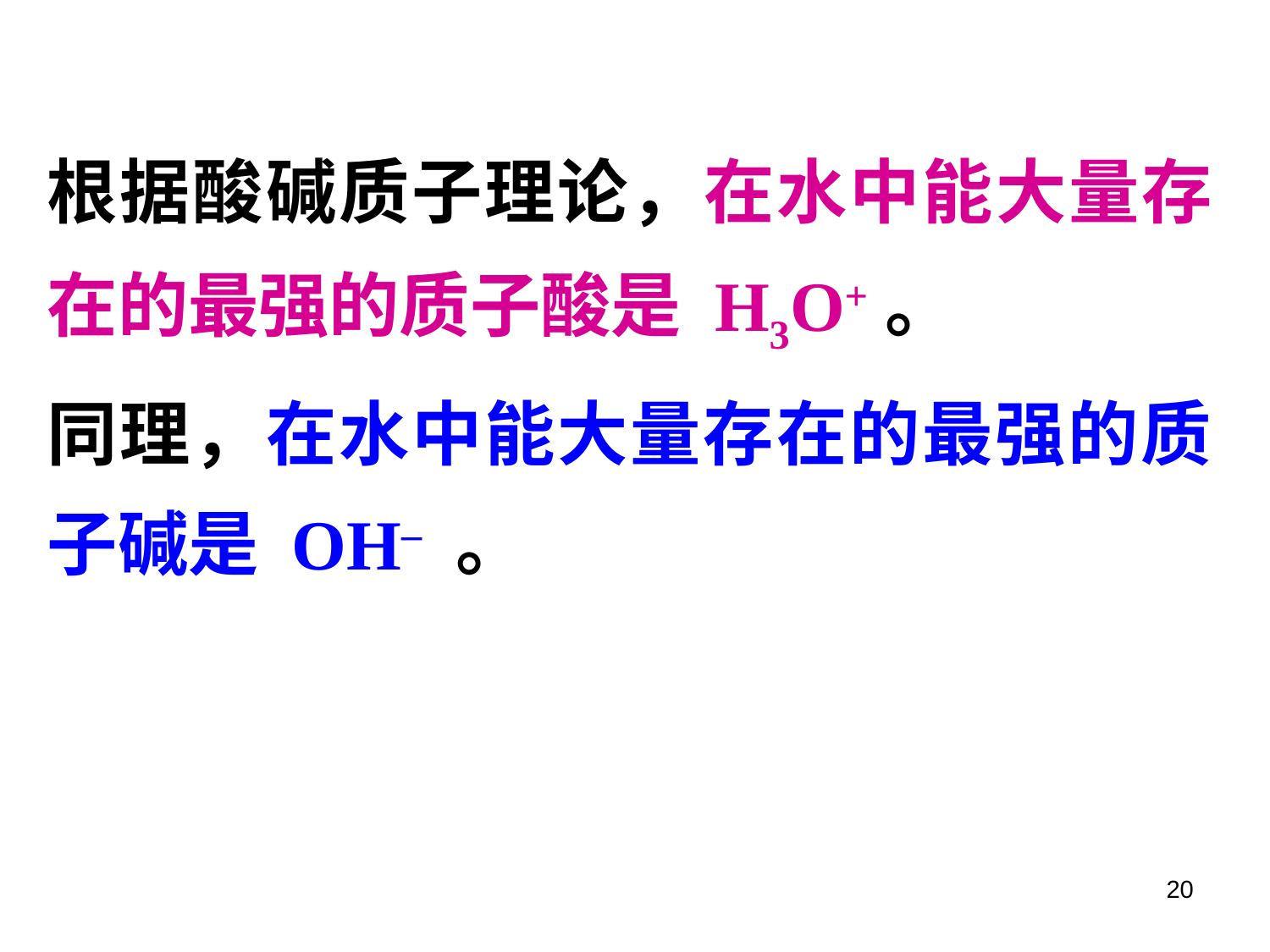

根据酸碱质子理论，在水中能大量存在的最强的质子酸是 H3O+。
同理，在水中能大量存在的最强的质子碱是 OH– 。
20